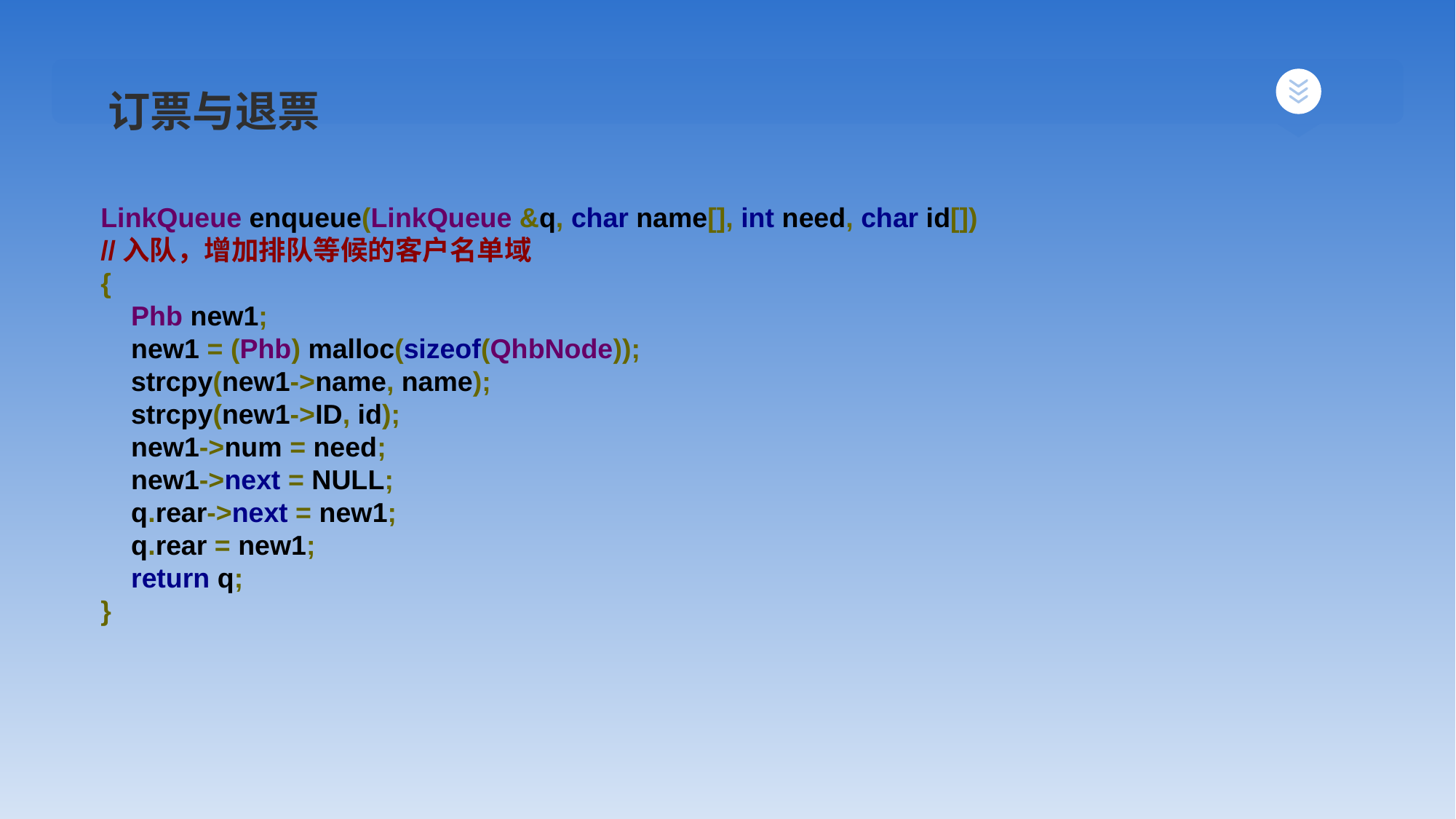

订票与退票
# LinkQueue enqueue(LinkQueue &q, char name[], int need, char id[]) //入队，增加排队等候的客户名单域 { Phb new1; new1 = (Phb) malloc(sizeof(QhbNode)); strcpy(new1->name, name); strcpy(new1->ID, id); new1->num = need; new1->next = NULL; q.rear->next = new1; q.rear = new1; return q; }